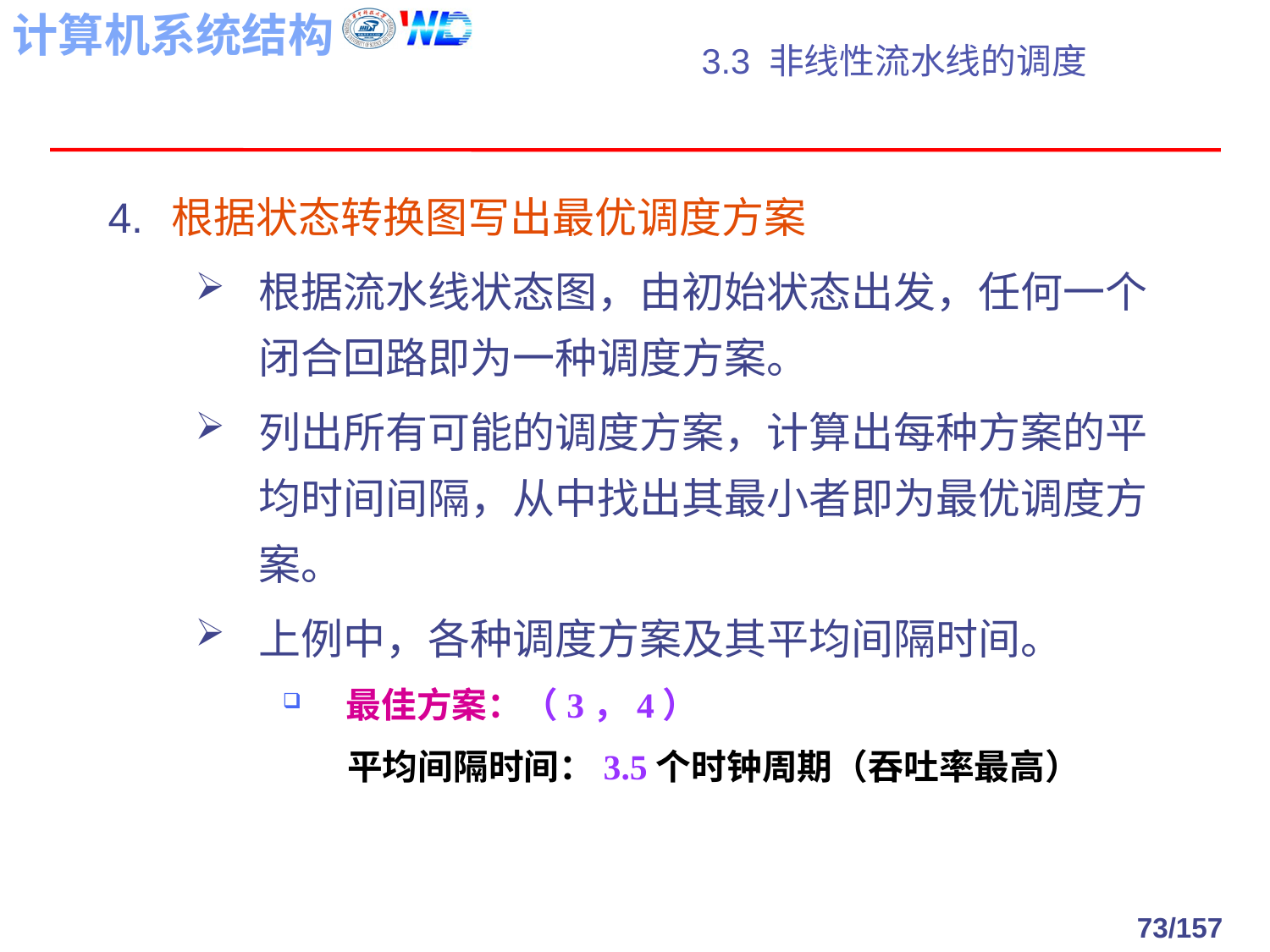

# 3.3 非线性流水线的调度
根据状态转换图写出最优调度方案
根据流水线状态图，由初始状态出发，任何一个闭合回路即为一种调度方案。
列出所有可能的调度方案，计算出每种方案的平均时间间隔，从中找出其最小者即为最优调度方案。
上例中，各种调度方案及其平均间隔时间。
最佳方案：（3，4）
       平均间隔时间：3.5个时钟周期（吞吐率最高）